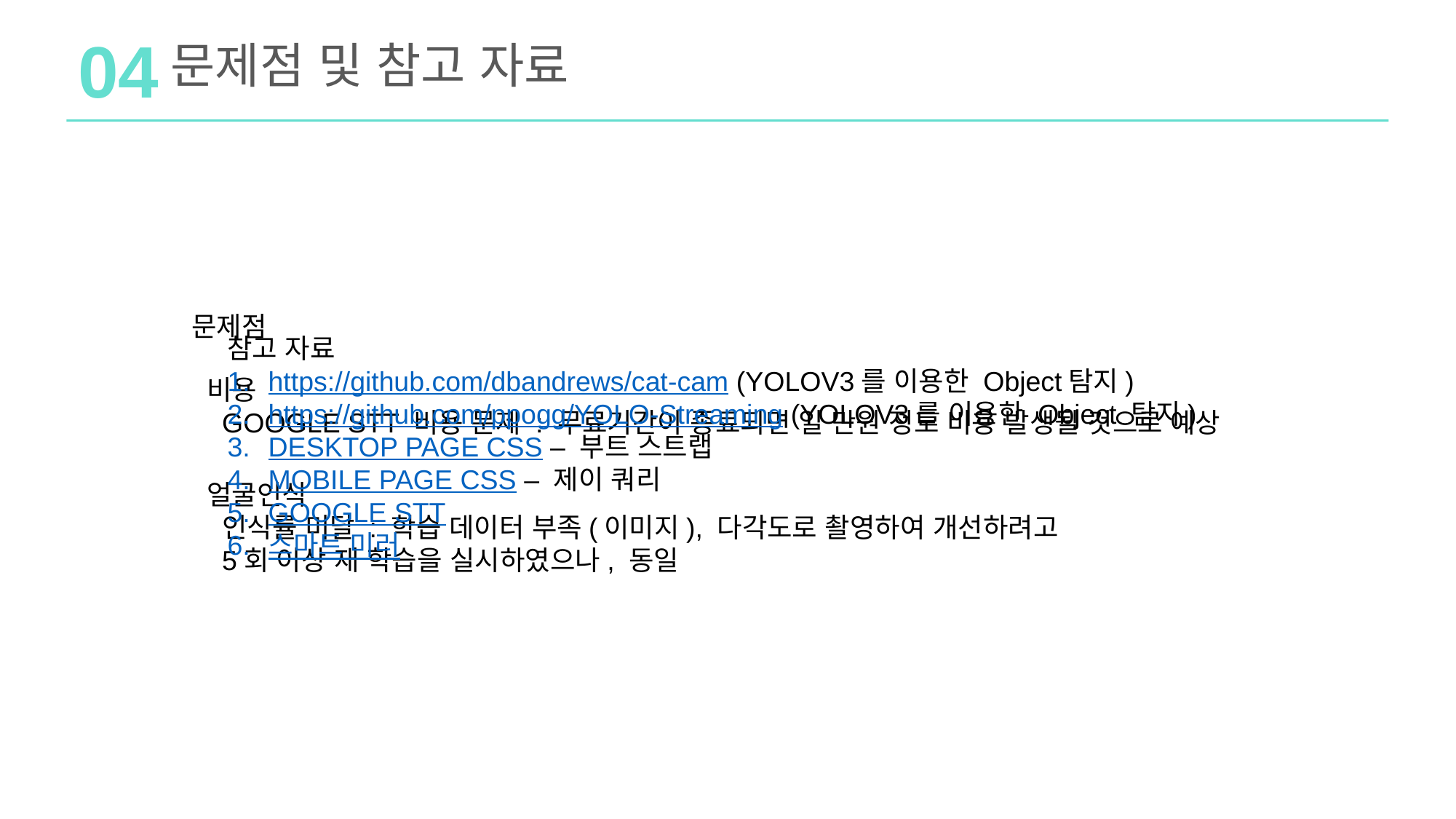

04
문제점 및 참고 자료

문제점
참고 자료
https://github.com/dbandrews/cat-cam (YOLOV3를 이용한 Object탐지)
https://github.com/ppogg/YOLO-Streaming (YOLOV3를 이용한 Object 탐지)
DESKTOP PAGE CSS – 부트 스트랩
MOBILE PAGE CSS – 제이 쿼리
GOOGLE STT
스마트 미러
비용
GOOGLE STT 비용 문제 : 무료기간이 종료되면 일 만원 정도 비용 발생될 것으로 예상
얼굴인식
인식률 미달 : 학습 데이터 부족(이미지), 다각도로 촬영하여 개선하려고
5회 이상 재 학습을 실시하였으나, 동일